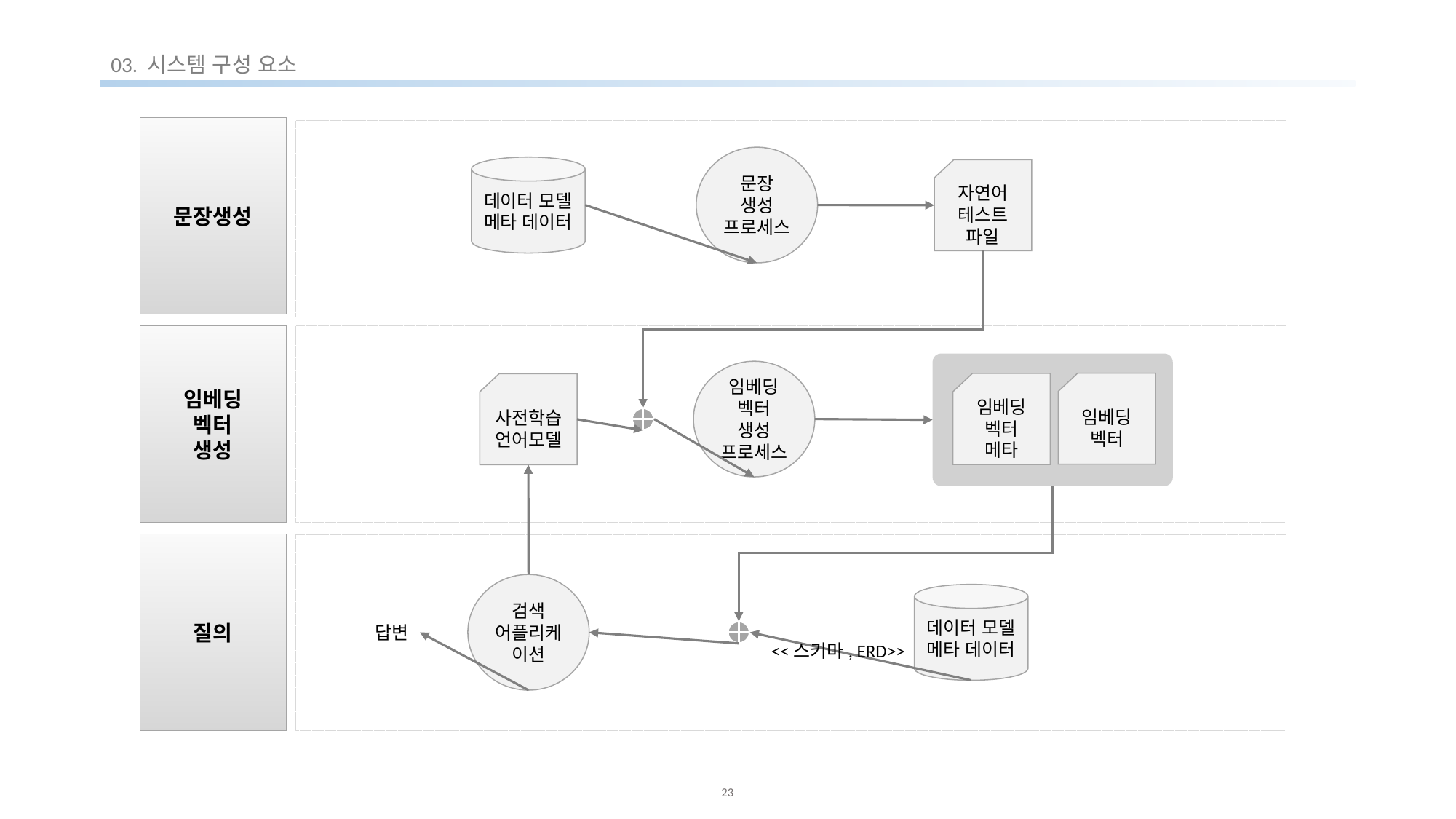

03. 시스템 구성 요소
문장생성

문장
생성
프로세스
데이터 모델
메타 데이터
자연어
테스트
파일
임베딩
벡터
생성

임베딩
벡터
생성
프로세스
임베딩
벡터
임베딩
벡터
메타
사전학습
언어모델

질의

검색
어플리케이션
데이터 모델
메타 데이터
답변

<<스키마, ERD>>